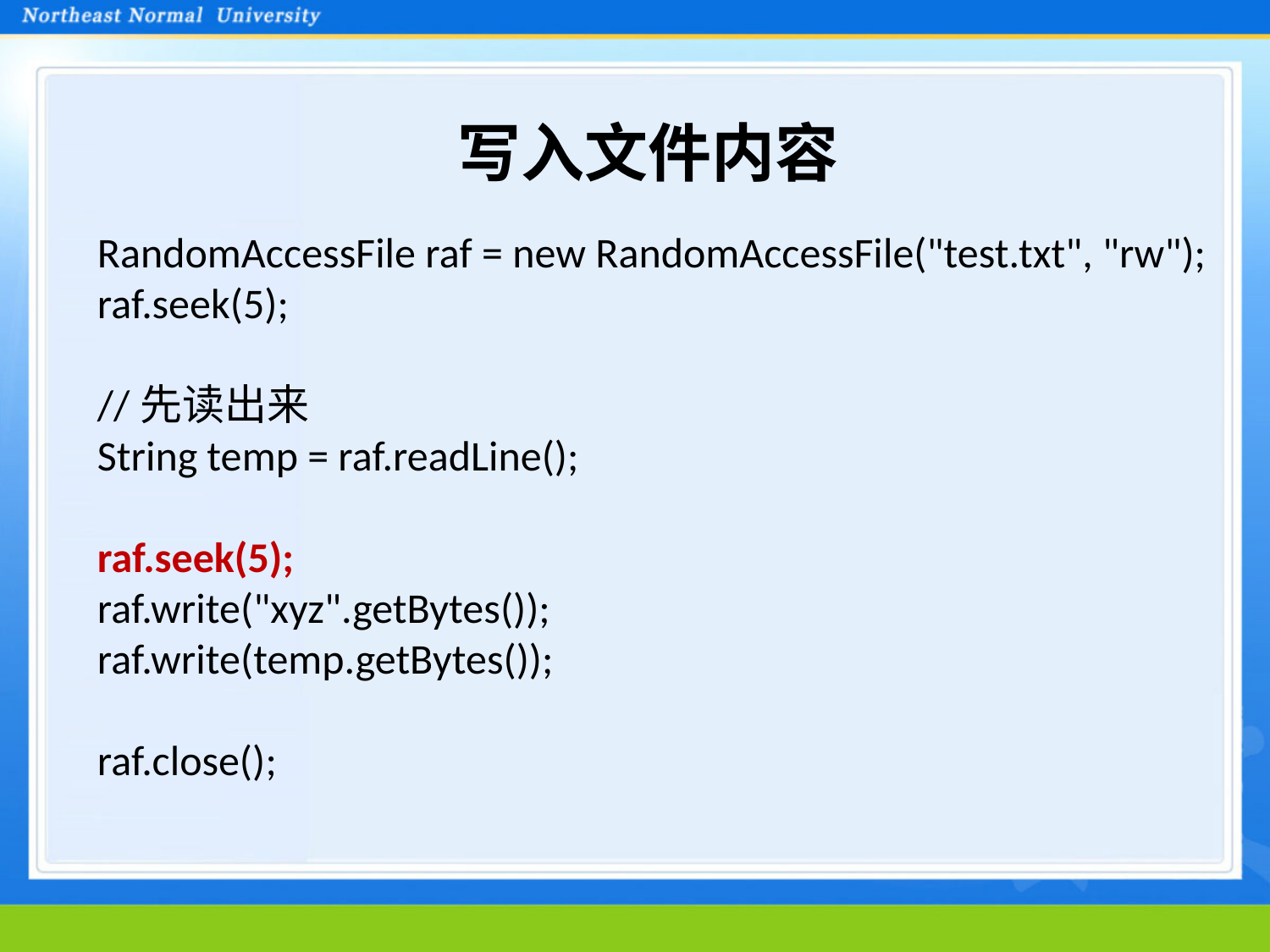

写入文件内容
RandomAccessFile raf = new RandomAccessFile("test.txt", "rw");
raf.seek(5);

//先读出来
String temp = raf.readLine();

raf.seek(5);
raf.write("xyz".getBytes());
raf.write(temp.getBytes());

raf.close();